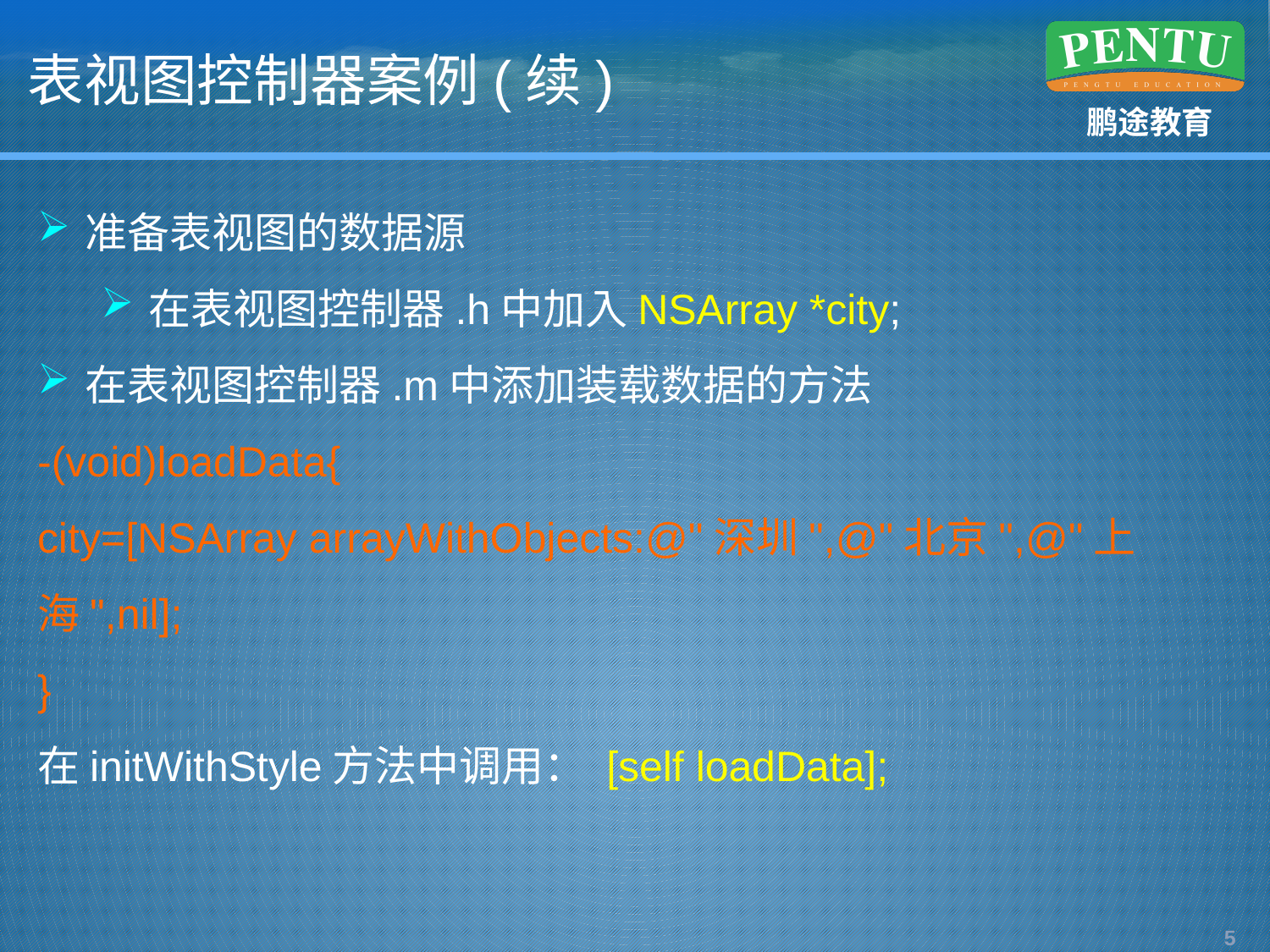

# 表视图控制器案例(续)
准备表视图的数据源
在表视图控制器.h中加入NSArray *city;
在表视图控制器.m中添加装载数据的方法
-(void)loadData{
city=[NSArray arrayWithObjects:@"深圳",@"北京",@"上
海",nil];
}
在initWithStyle方法中调用： [self loadData];
5